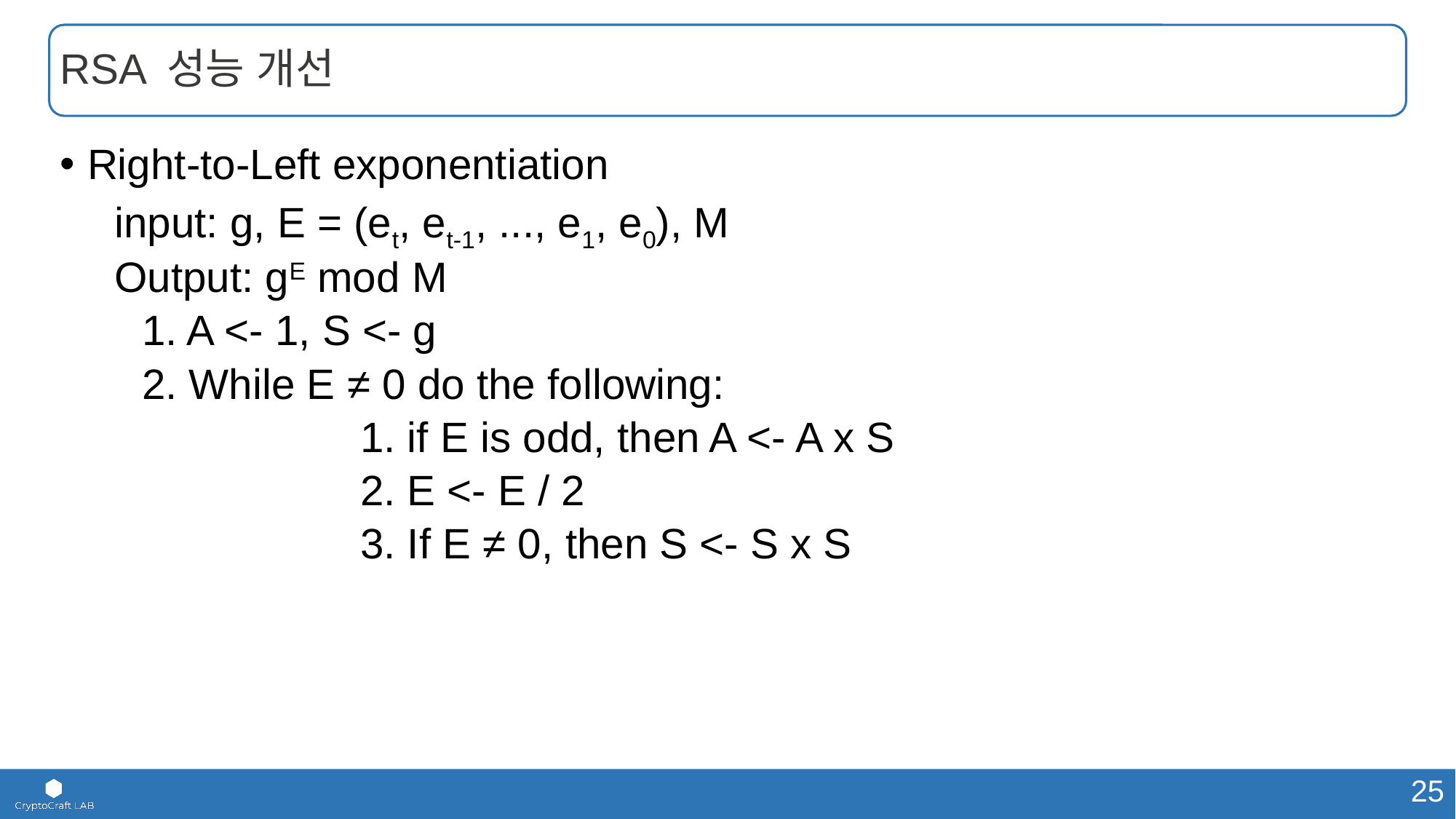

# RSA 성능 개선
Right-to-Left exponentiation
input: g, E = (et, et-1, ..., e1, e0), M
Output: gE mod M
	1. A <- 1, S <- g
	2. While E ≠ 0 do the following:
			1. if E is odd, then A <- A x S
			2. E <- E / 2
			3. If E ≠ 0, then S <- S x S